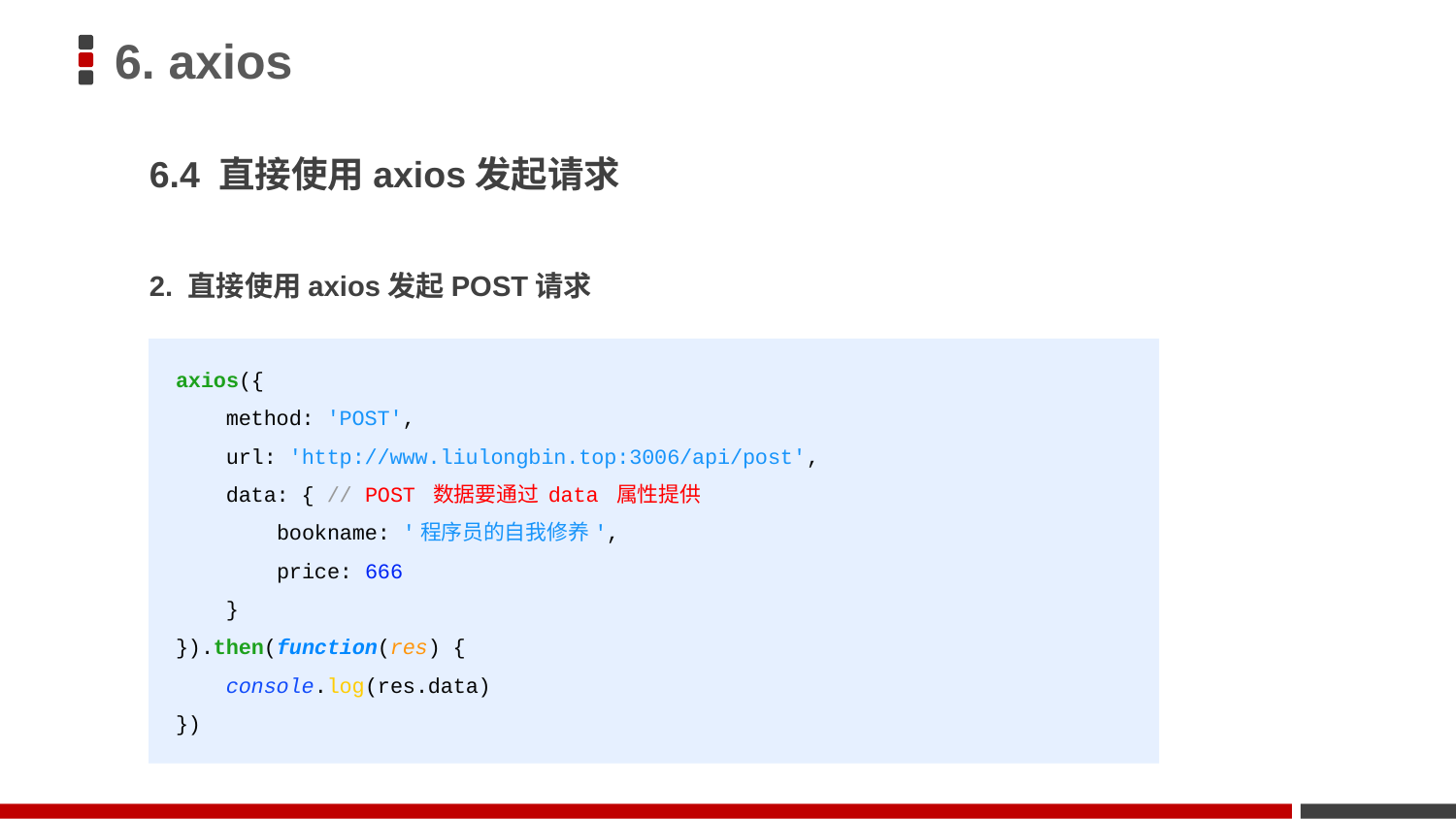

# 6. axios
6.4 直接使用axios发起请求
2. 直接使用axios发起POST请求

 axios({
     method: 'POST',
     url: 'http://www.liulongbin.top:3006/api/post',
     data: { // POST 数据要通过 data 属性提供
         bookname: '程序员的自我修养',
         price: 666
     }
 }).then(function(res) {
     console.log(res.data)
 })